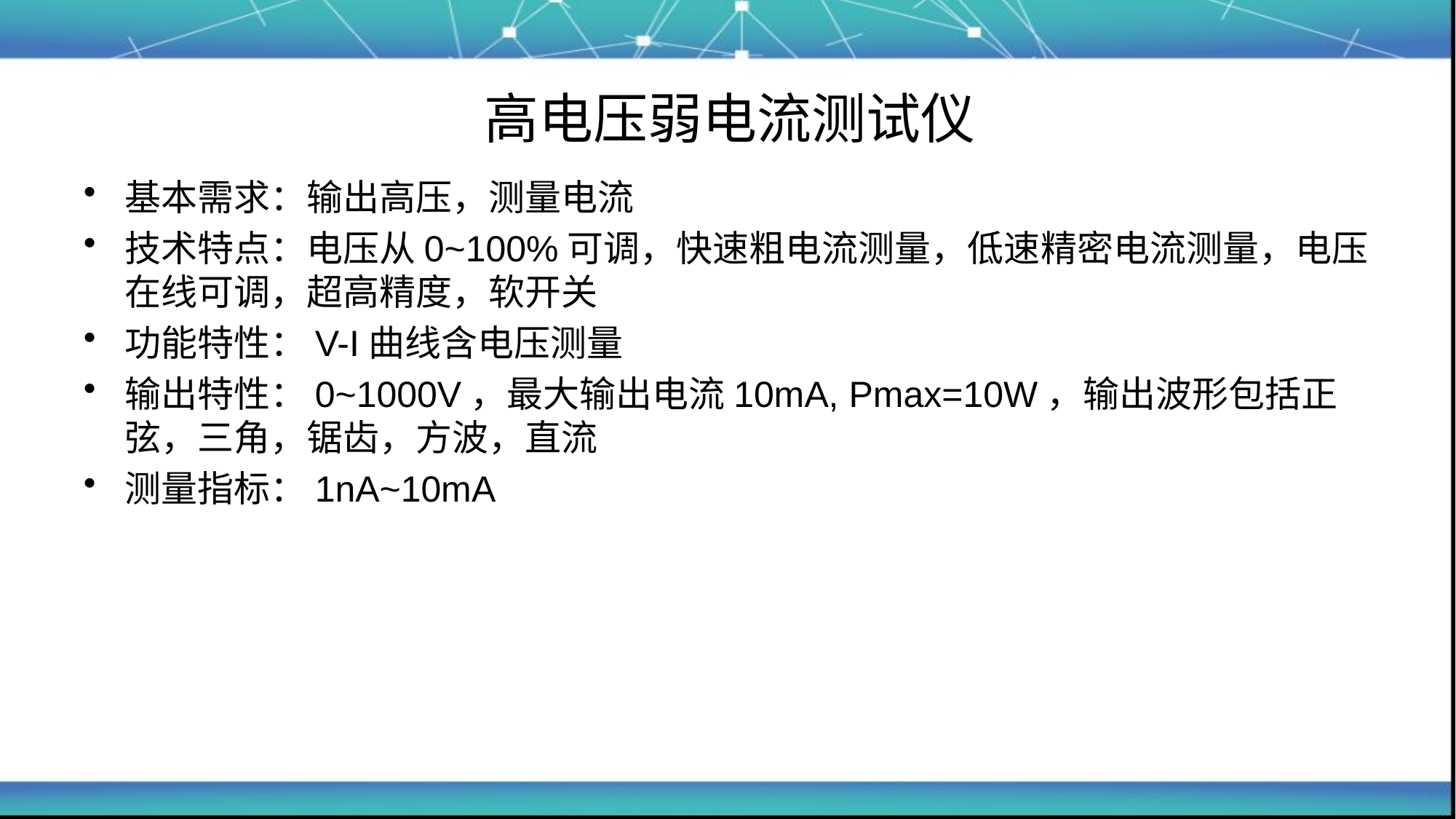

# 高电压弱电流测试仪
基本需求：输出高压，测量电流
技术特点：电压从0~100%可调，快速粗电流测量，低速精密电流测量，电压在线可调，超高精度，软开关
功能特性：V-I曲线含电压测量
输出特性：0~1000V，最大输出电流10mA, Pmax=10W，输出波形包括正弦，三角，锯齿，方波，直流
测量指标：1nA~10mA